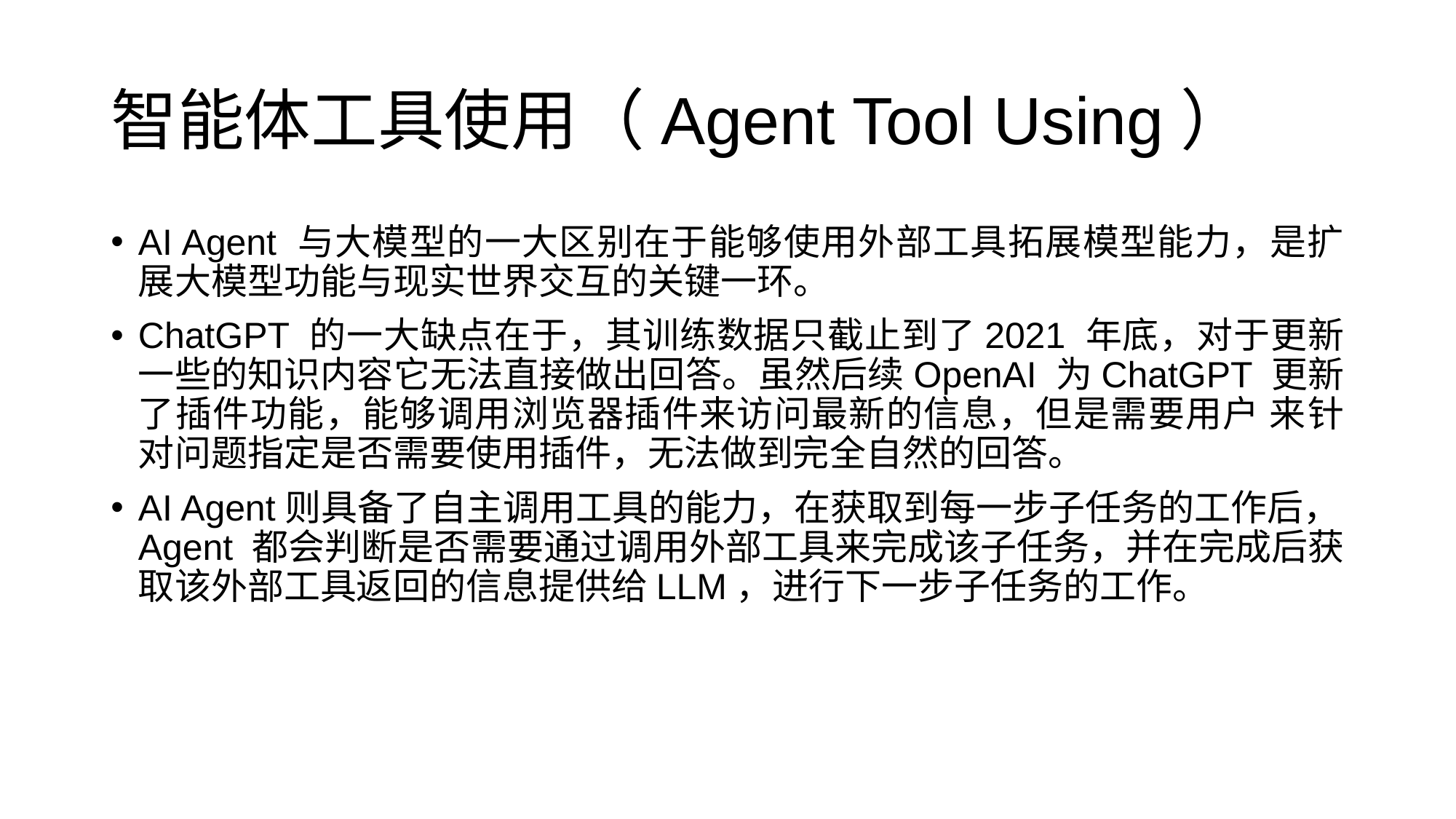

# 智能体工具使用（Agent Tool Using）
AI Agent 与大模型的一大区别在于能够使用外部工具拓展模型能力，是扩展大模型功能与现实世界交互的关键一环。
ChatGPT 的一大缺点在于，其训练数据只截止到了2021 年底，对于更新一些的知识内容它无法直接做出回答。虽然后续OpenAI 为ChatGPT 更新了插件功能，能够调用浏览器插件来访问最新的信息，但是需要用户 来针对问题指定是否需要使用插件，无法做到完全自然的回答。
AI Agent则具备了自主调用工具的能力，在获取到每一步子任务的工作后，Agent 都会判断是否需要通过调用外部工具来完成该子任务，并在完成后获取该外部工具返回的信息提供给LLM，进行下一步子任务的工作。